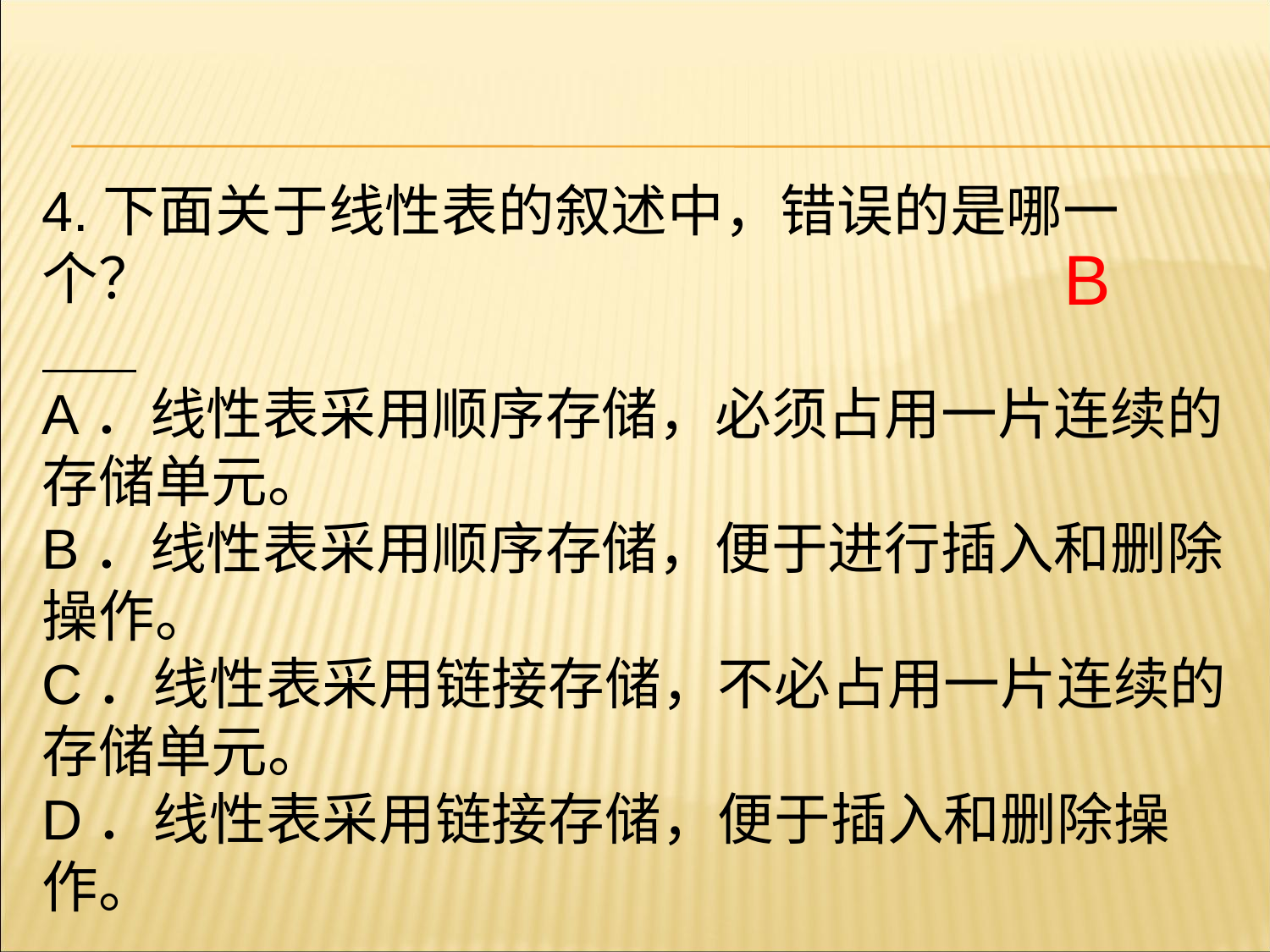

4.下面关于线性表的叙述中，错误的是哪一个？

A．线性表采用顺序存储，必须占用一片连续的存储单元。
B．线性表采用顺序存储，便于进行插入和删除操作。
C．线性表采用链接存储，不必占用一片连续的存储单元。
D．线性表采用链接存储，便于插入和删除操作。
B